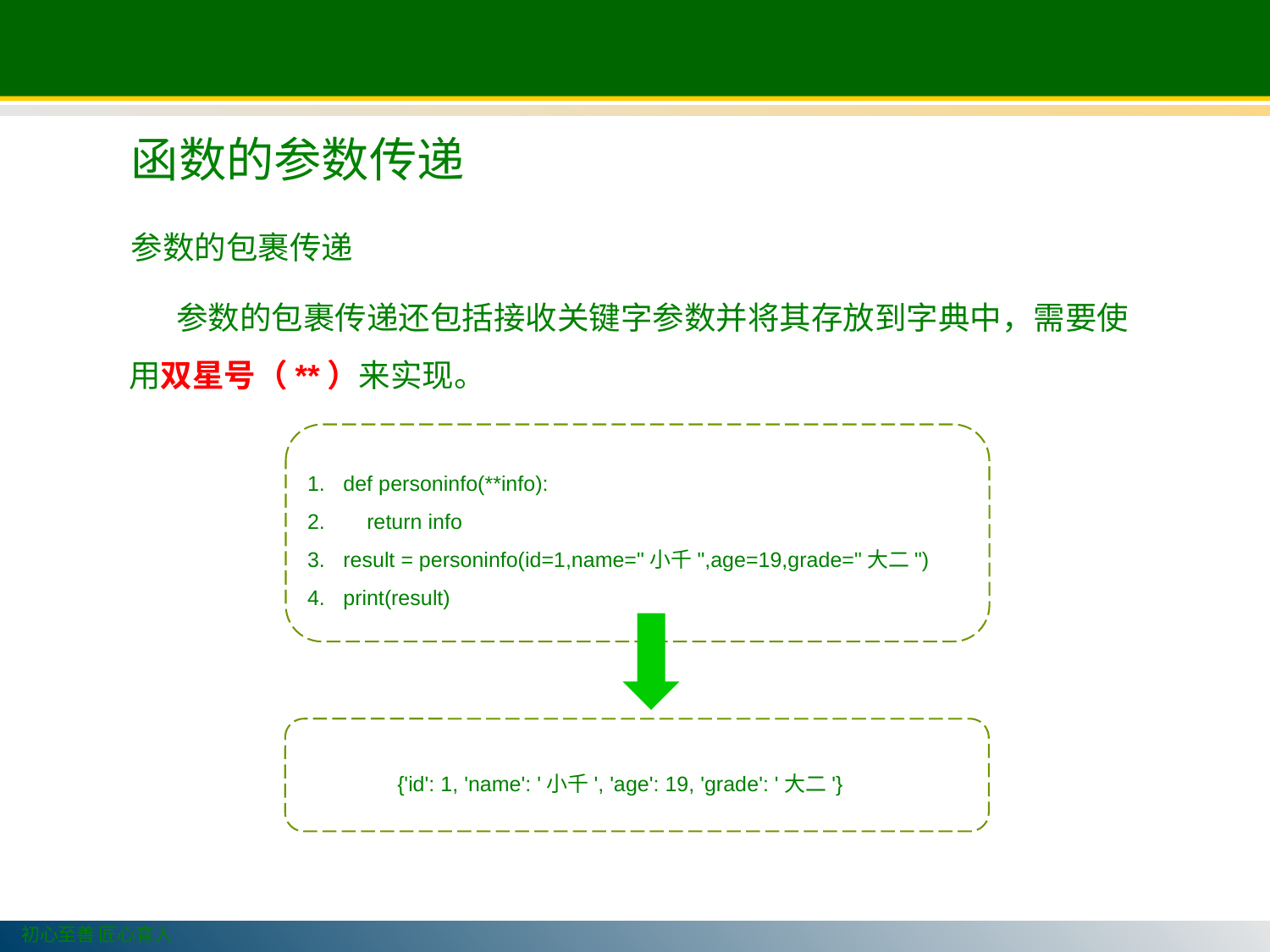

函数的参数传递
参数的包裹传递
参数的包裹传递还包括接收关键字参数并将其存放到字典中，需要使用双星号（**）来实现。

def personinfo(**info):
    return info
result = personinfo(id=1,name="小千",age=19,grade="大二")
print(result)

{'id': 1, 'name': '小千', 'age': 19, 'grade': '大二'}